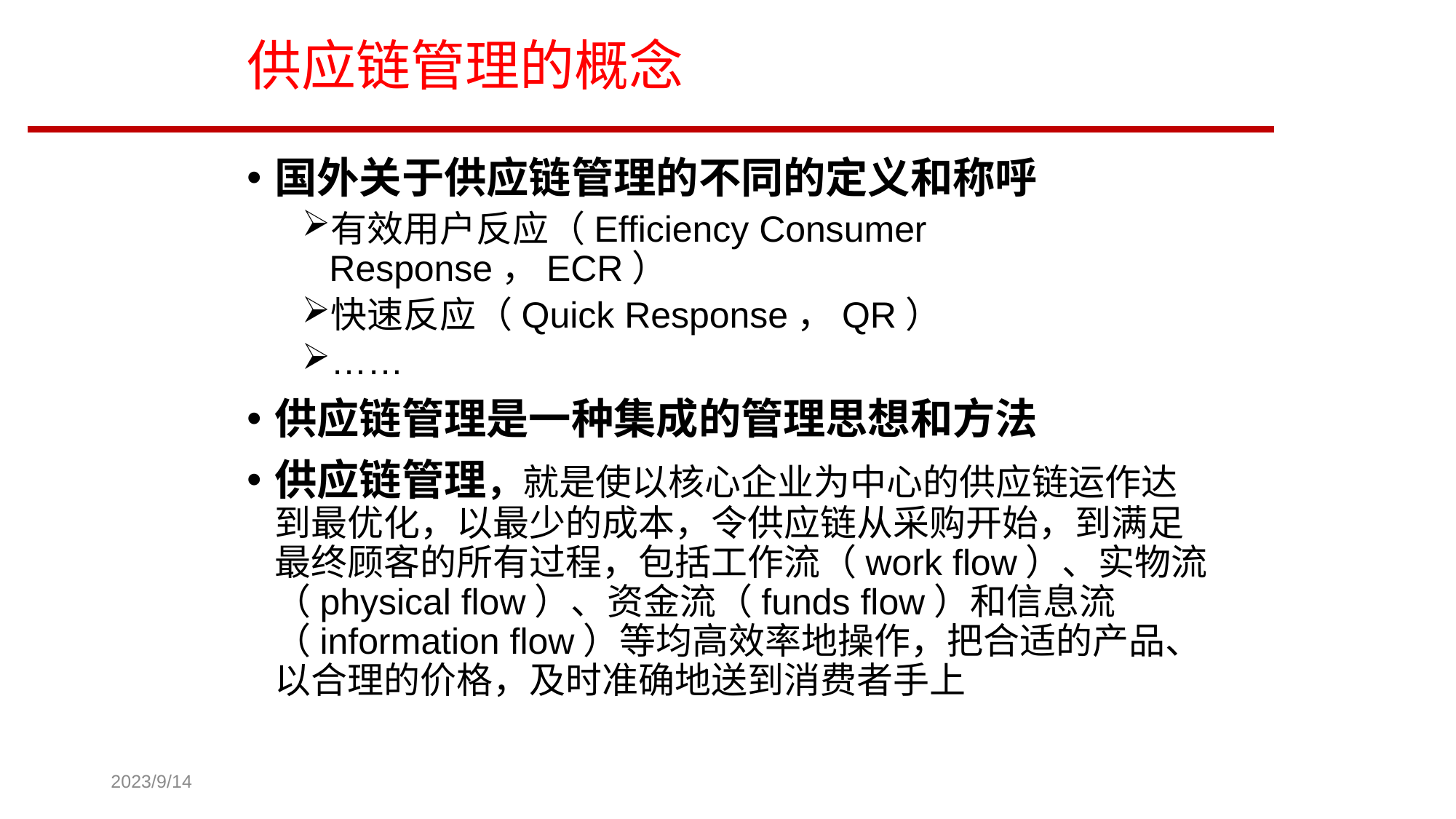

# 供应链管理的概念
国外关于供应链管理的不同的定义和称呼
有效用户反应（Efficiency Consumer Response，ECR）
快速反应（Quick Response，QR）
……
供应链管理是一种集成的管理思想和方法
供应链管理，就是使以核心企业为中心的供应链运作达到最优化，以最少的成本，令供应链从采购开始，到满足最终顾客的所有过程，包括工作流（work flow）、实物流（physical flow）、资金流（funds flow）和信息流（information flow）等均高效率地操作，把合适的产品、以合理的价格，及时准确地送到消费者手上
2023/9/14